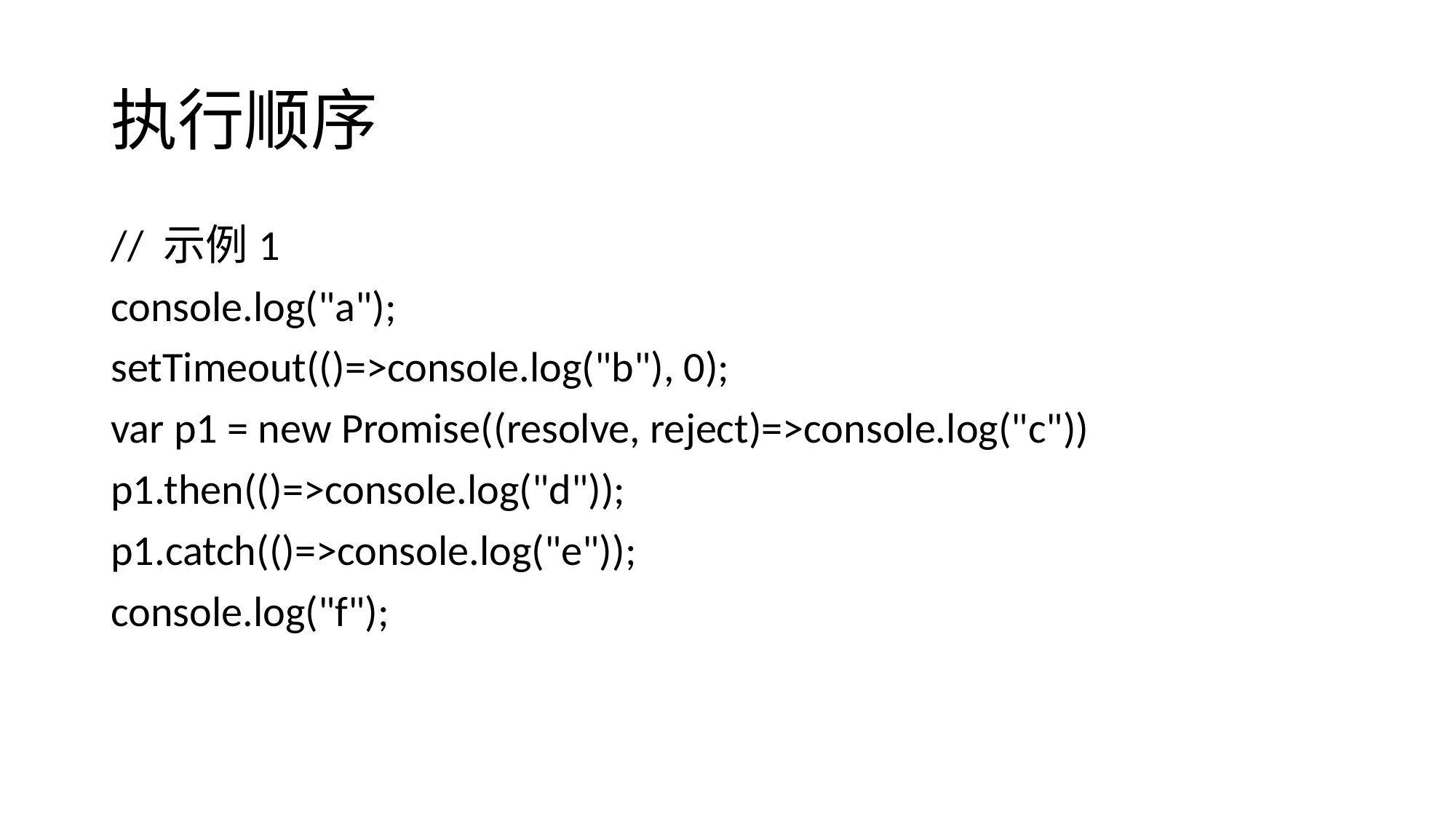

# 执行顺序
// 示例1
console.log("a");
setTimeout(()=>console.log("b"), 0);
var p1 = new Promise((resolve, reject)=>console.log("c"))
p1.then(()=>console.log("d"));
p1.catch(()=>console.log("e"));
console.log("f");